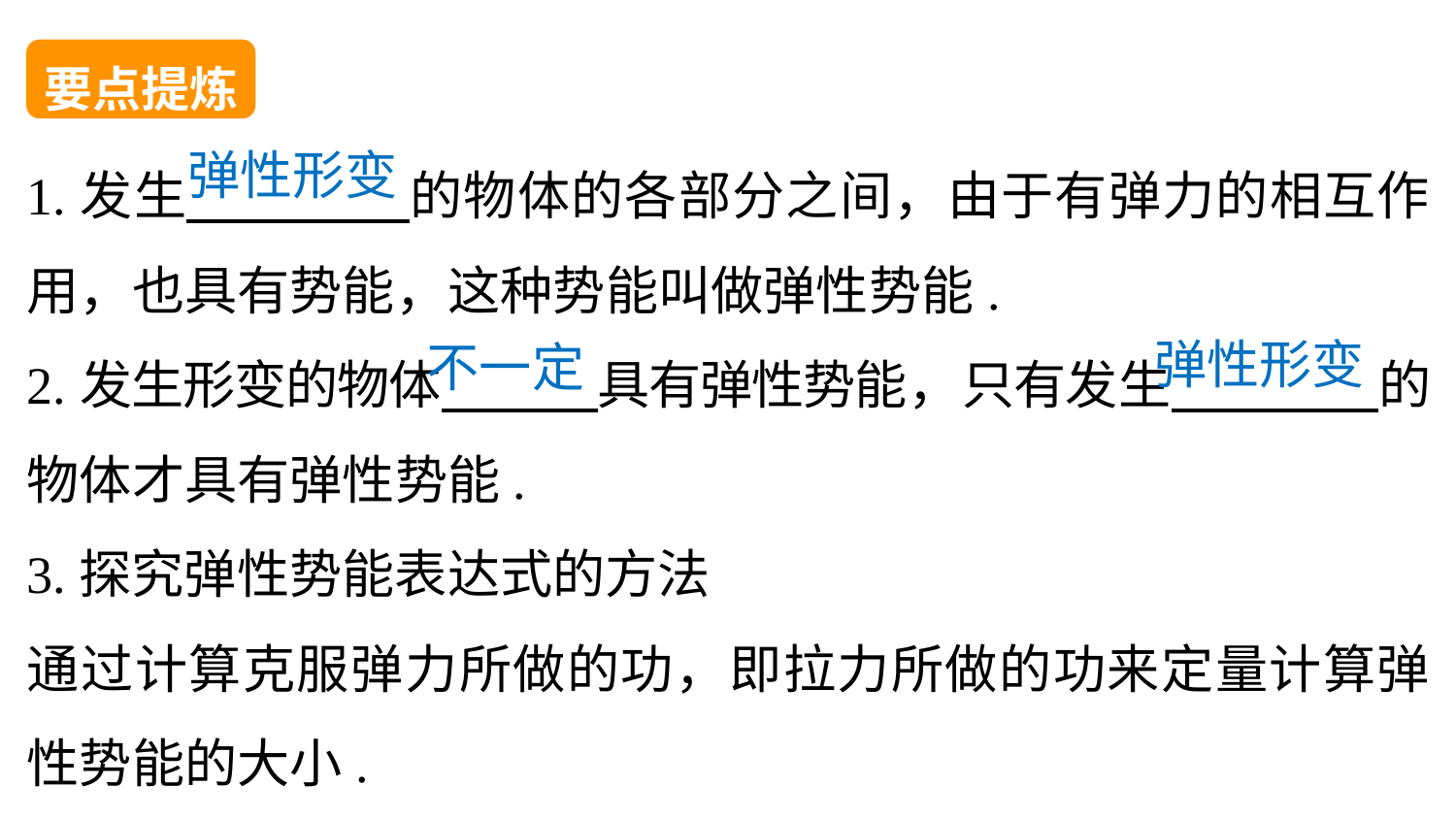

要点提炼
1.发生                 的物体的各部分之间，由于有弹力的相互作用，也具有势能，这种势能叫做弹性势能.
2.发生形变的物体            具有弹性势能，只有发生                的物体才具有弹性势能.
3.探究弹性势能表达式的方法
通过计算克服弹力所做的功，即拉力所做的功来定量计算弹性势能的大小.
弹性形变
弹性形变
不一定